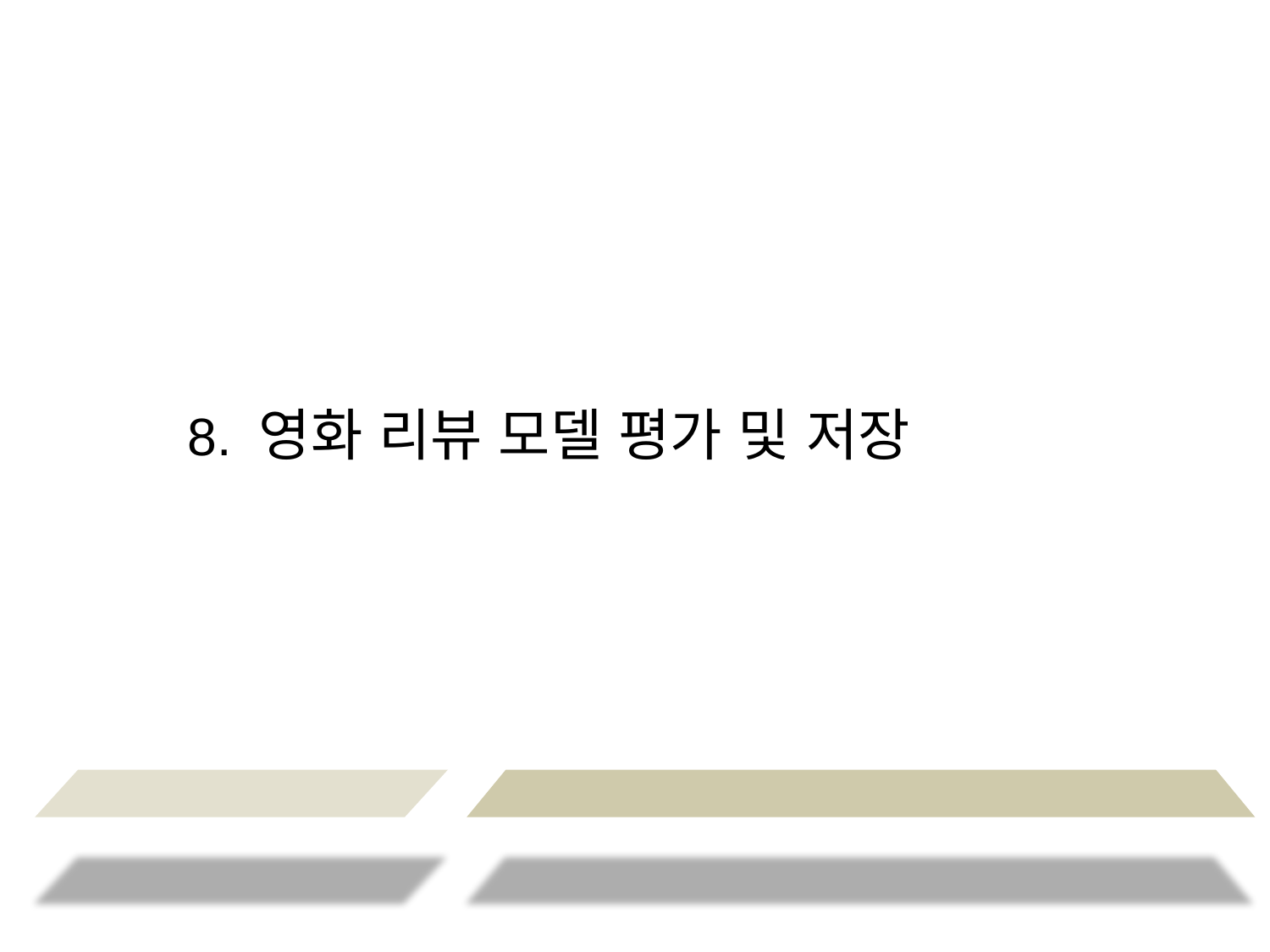

8. 영화 리뷰 모델 평가 및 저장